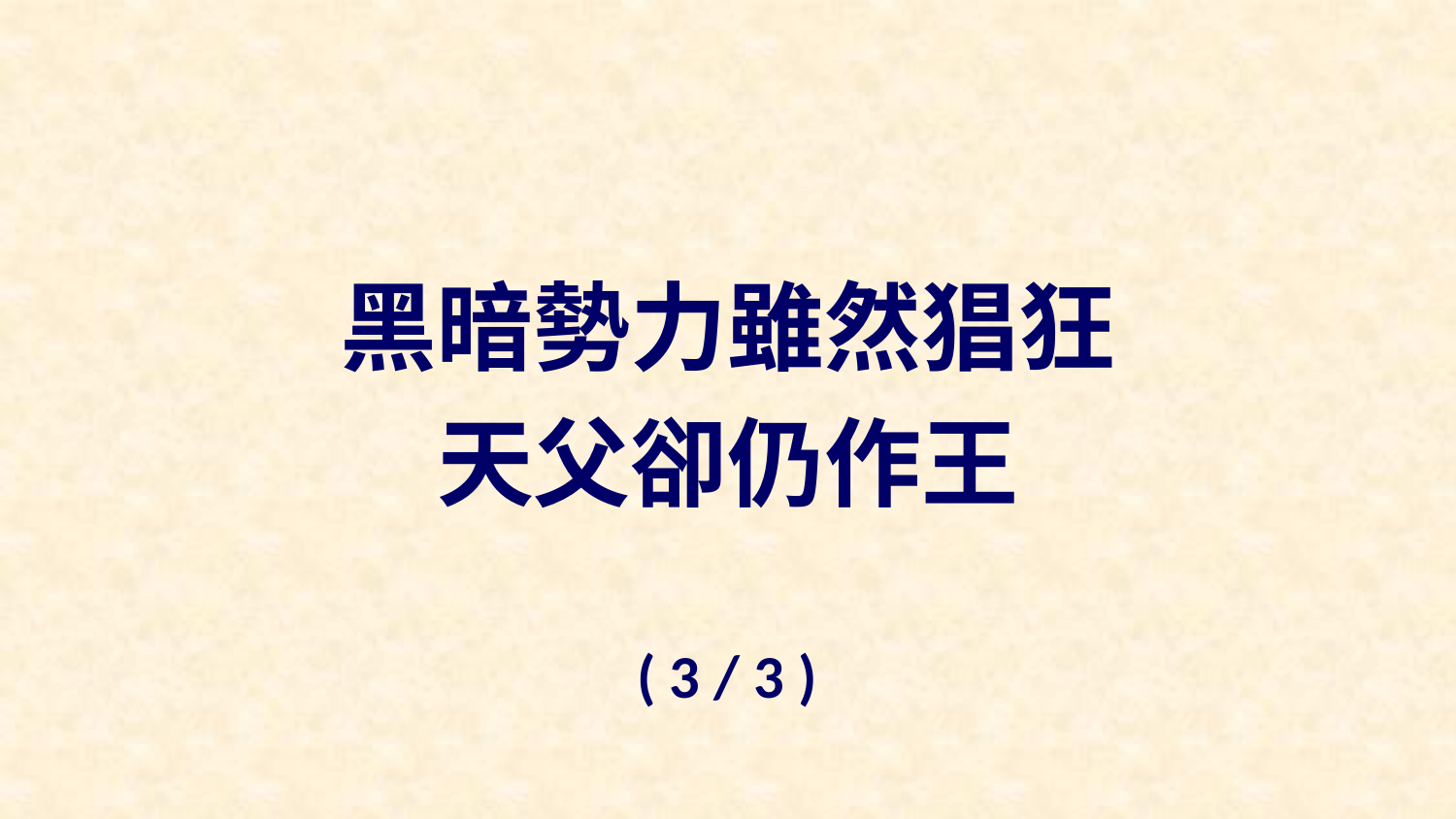

黑暗勢力雖然猖狂
天父卻仍作王
( 3 / 3 )